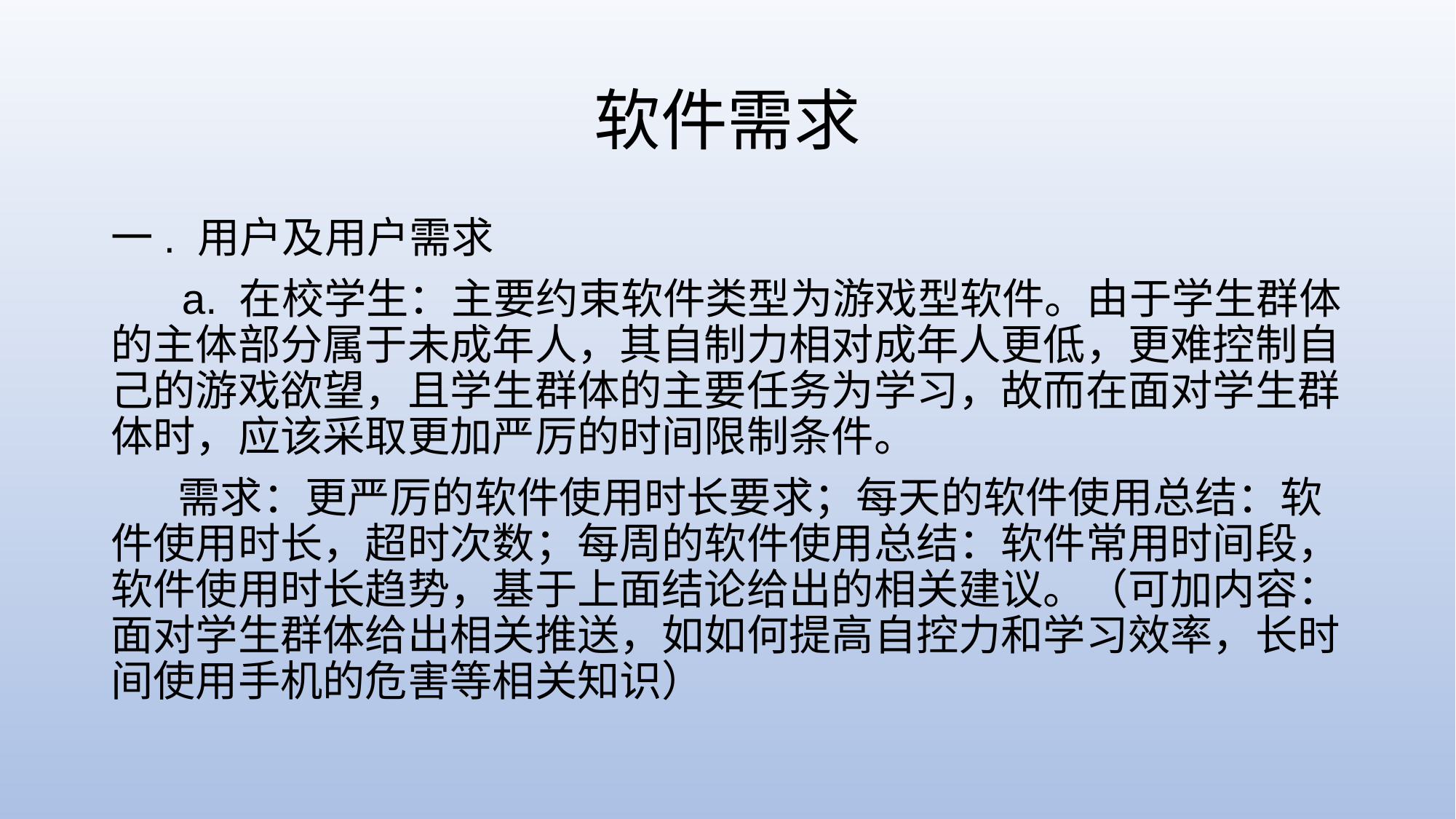

# 软件需求
一. 用户及用户需求
      a. 在校学生：主要约束软件类型为游戏型软件。由于学生群体的主体部分属于未成年人，其自制力相对成年人更低，更难控制自己的游戏欲望，且学生群体的主要任务为学习，故而在面对学生群体时，应该采取更加严厉的时间限制条件。
      需求：更严厉的软件使用时长要求；每天的软件使用总结：软件使用时长，超时次数；每周的软件使用总结：软件常用时间段，软件使用时长趋势，基于上面结论给出的相关建议。（可加内容：面对学生群体给出相关推送，如如何提高自控力和学习效率，长时间使用手机的危害等相关知识）